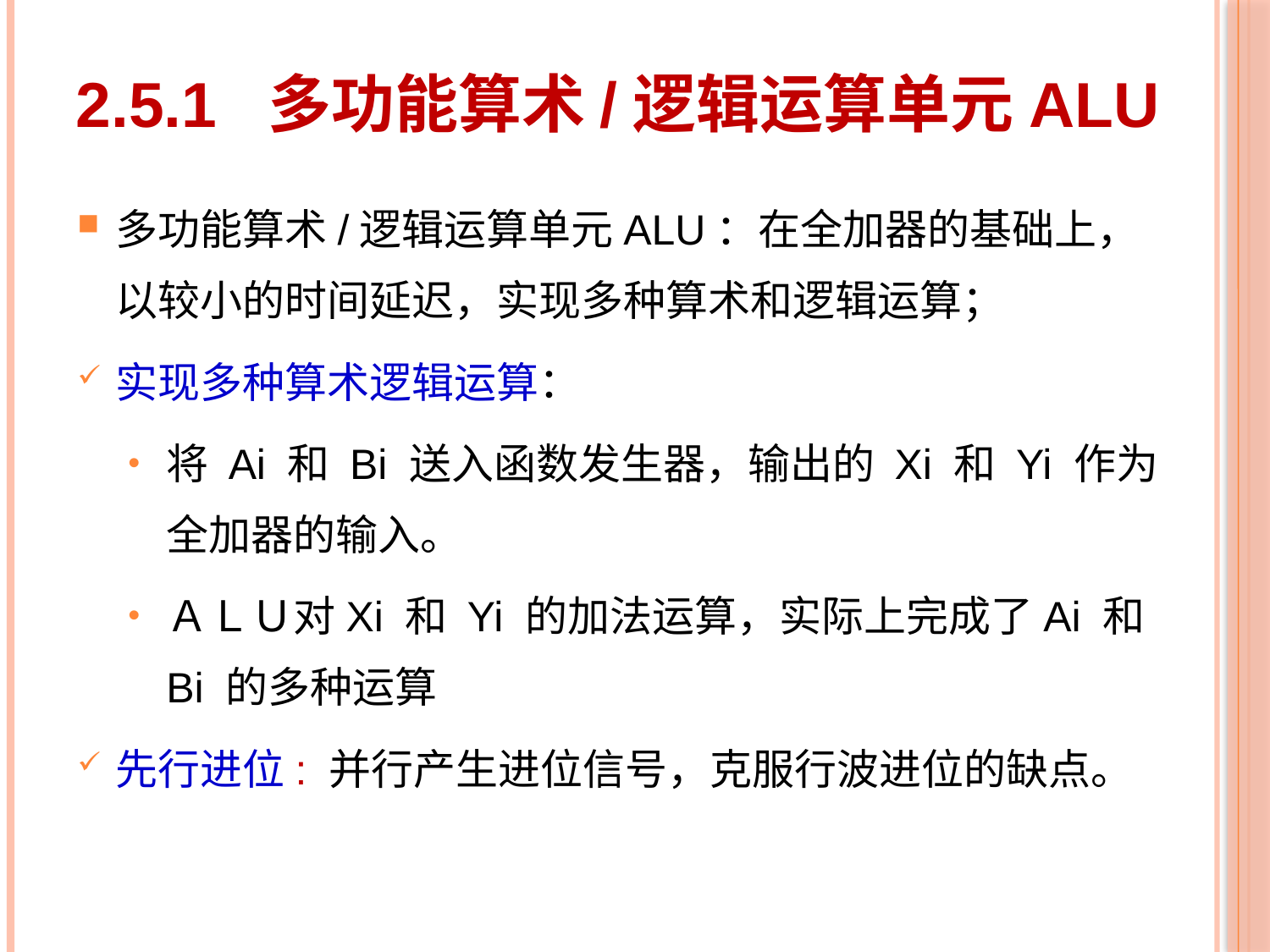

# 2.5.1  多功能算术/逻辑运算单元ALU
多功能算术/逻辑运算单元ALU：在全加器的基础上，以较小的时间延迟，实现多种算术和逻辑运算；
实现多种算术逻辑运算：
将 Ai 和 Bi 送入函数发生器，输出的 Xi 和 Yi 作为全加器的输入。
ＡＬＵ对Xi 和 Yi 的加法运算，实际上完成了Ai 和 Bi 的多种运算
先行进位: 并行产生进位信号，克服行波进位的缺点。